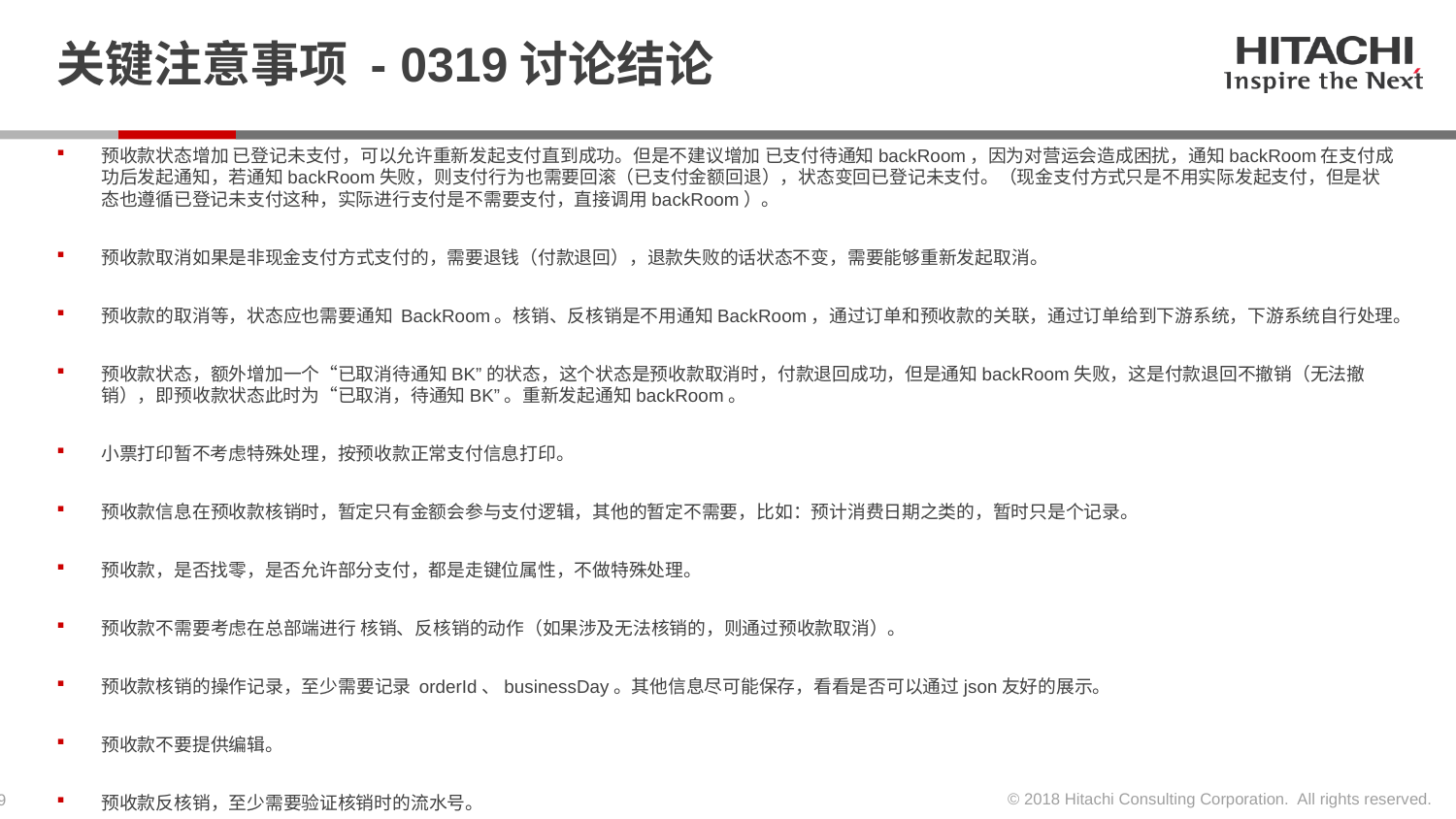

# 关键注意事项 - 0319讨论结论
预收款状态增加 已登记未支付，可以允许重新发起支付直到成功。但是不建议增加 已支付待通知backRoom，因为对营运会造成困扰，通知backRoom在支付成功后发起通知，若通知backRoom失败，则支付行为也需要回滚（已支付金额回退），状态变回已登记未支付。（现金支付方式只是不用实际发起支付，但是状态也遵循已登记未支付这种，实际进行支付是不需要支付，直接调用backRoom）。
预收款取消如果是非现金支付方式支付的，需要退钱（付款退回），退款失败的话状态不变，需要能够重新发起取消。
预收款的取消等，状态应也需要通知 BackRoom。核销、反核销是不用通知BackRoom，通过订单和预收款的关联，通过订单给到下游系统，下游系统自行处理。
预收款状态，额外增加一个“已取消待通知BK”的状态，这个状态是预收款取消时，付款退回成功，但是通知backRoom失败，这是付款退回不撤销（无法撤销），即预收款状态此时为“已取消，待通知BK”。重新发起通知backRoom。
小票打印暂不考虑特殊处理，按预收款正常支付信息打印。
预收款信息在预收款核销时，暂定只有金额会参与支付逻辑，其他的暂定不需要，比如：预计消费日期之类的，暂时只是个记录。
预收款，是否找零，是否允许部分支付，都是走键位属性，不做特殊处理。
预收款不需要考虑在总部端进行 核销、反核销的动作（如果涉及无法核销的，则通过预收款取消）。
预收款核销的操作记录，至少需要记录 orderId、businessDay。其他信息尽可能保存，看看是否可以通过json友好的展示。
预收款不要提供编辑。
预收款反核销，至少需要验证核销时的流水号。